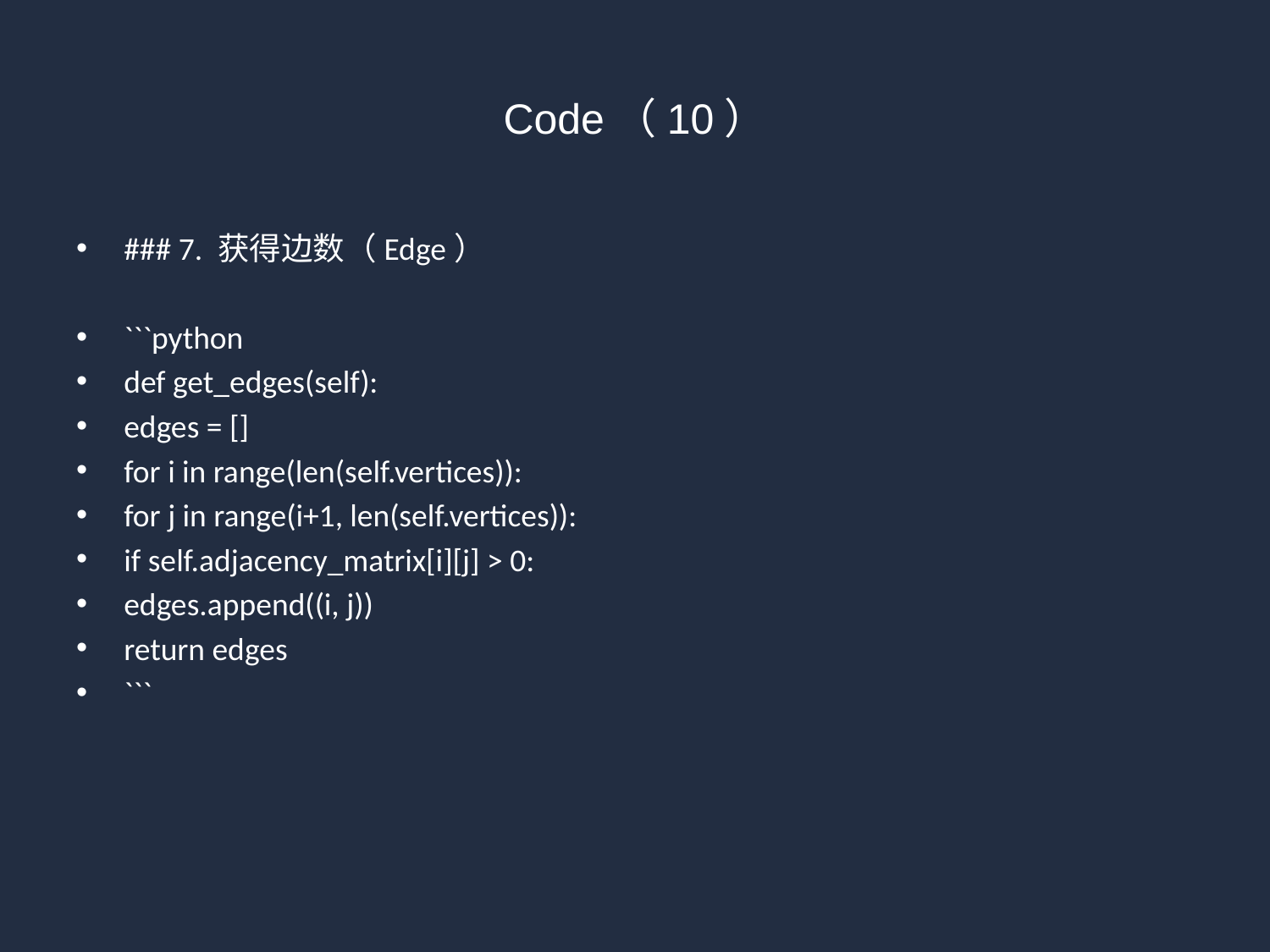

# Code（10）
### 7. 获得边数（Edge）

```python
def get_edges(self):
edges = []
for i in range(len(self.vertices)):
for j in range(i+1, len(self.vertices)):
if self.adjacency_matrix[i][j] > 0:
edges.append((i, j))
return edges
```